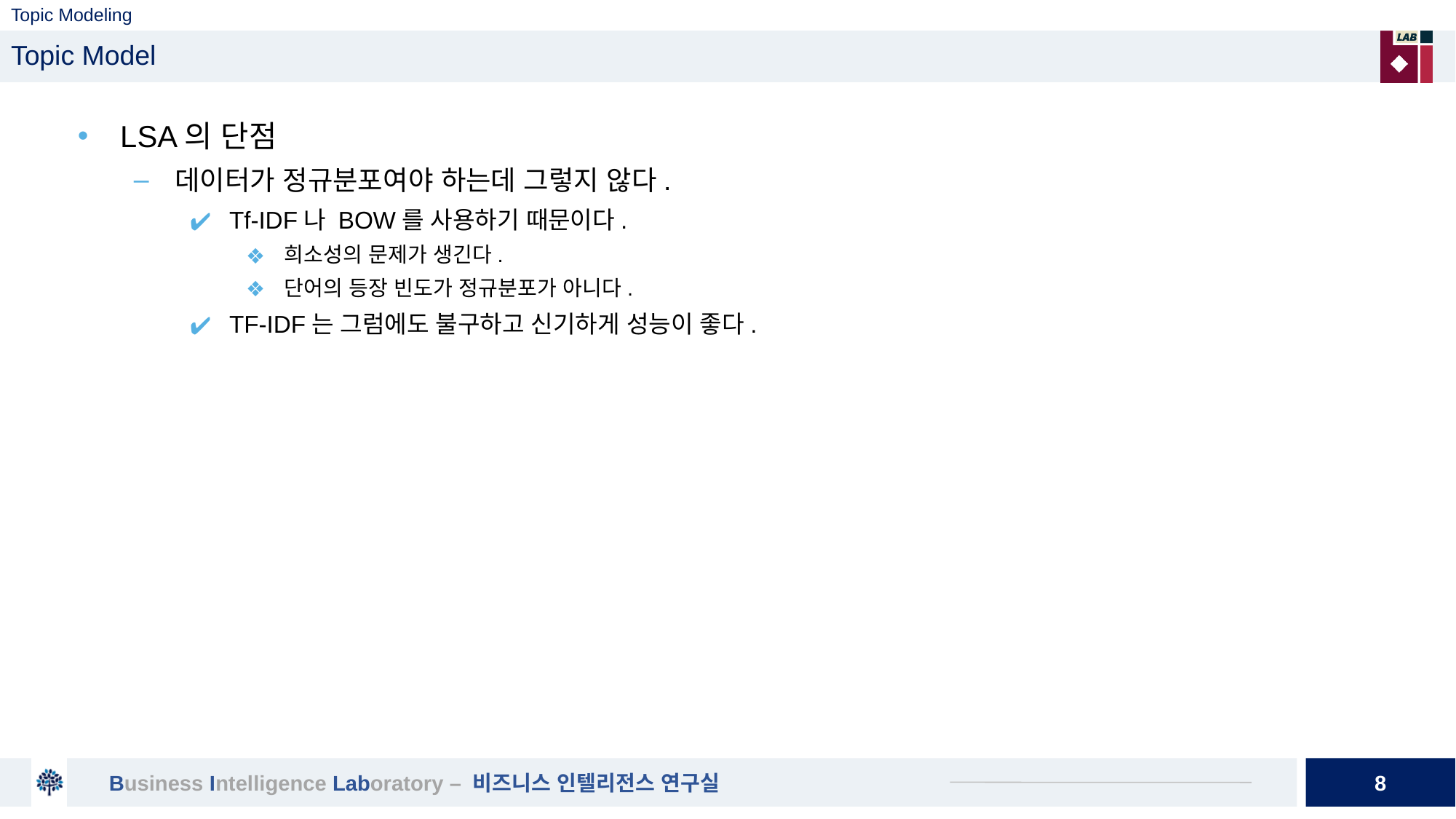

# Topic Modeling
Topic Model
LSA의 단점
데이터가 정규분포여야 하는데 그렇지 않다.
Tf-IDF나 BOW를 사용하기 때문이다.
희소성의 문제가 생긴다.
단어의 등장 빈도가 정규분포가 아니다.
TF-IDF는 그럼에도 불구하고 신기하게 성능이 좋다.

8